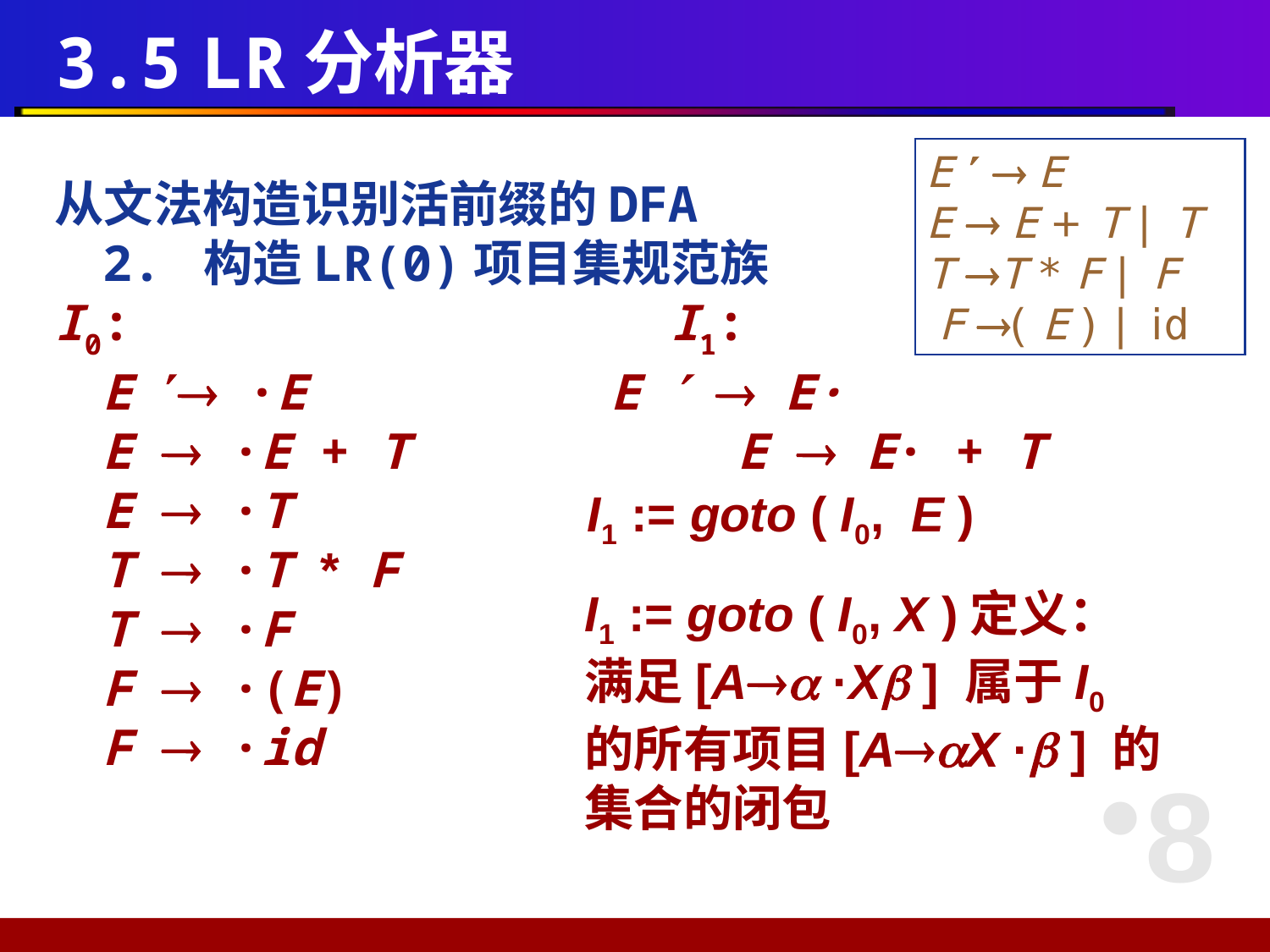

# 3.5 LR分析器
E ′ → E
E → E + T | T
T →T * F | F
 F →( E ) | id
从文法构造识别活前缀的DFA
	2. 构造LR(0)项目集规范族
I0:				  I1:
	E ′→ ·E			E ′ → E·
	E → ·E + T 			E → E· + T
	E → ·T
	T → ·T * F
	T → ·F
	F → ·(E)
	F → ·id
I1 := goto ( I0,  E )
I1 := goto ( I0, X )定义：
满足[A→α ·Xβ ] 属于I0 的所有项目[A→αX ·β ] 的集合的闭包
8